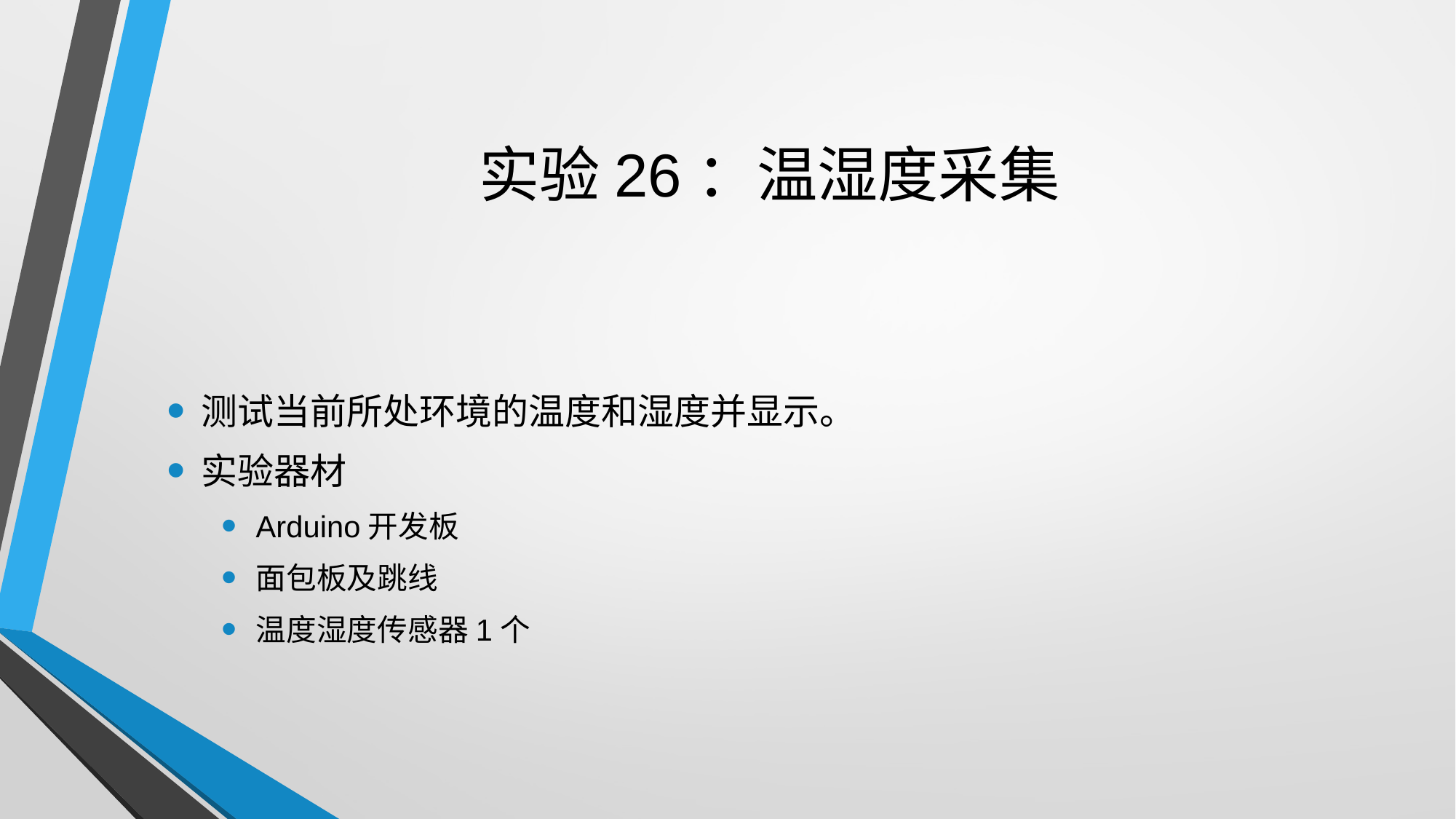

# 实验26：温湿度采集
测试当前所处环境的温度和湿度并显示。
实验器材
Arduino开发板
面包板及跳线
温度湿度传感器1个